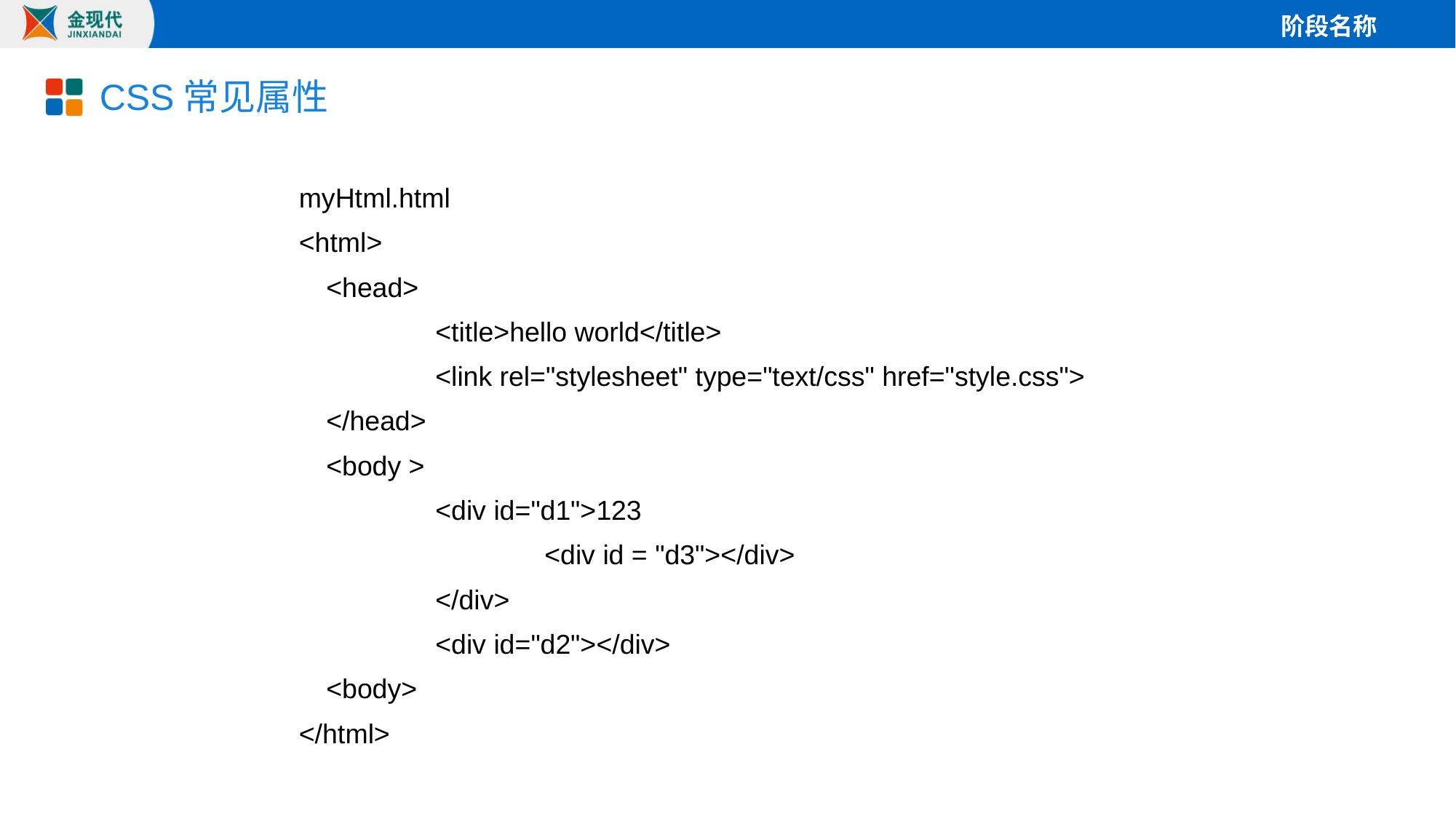

# CSS常见属性
myHtml.html
<html>
	<head>
		<title>hello world</title>
		<link rel="stylesheet" type="text/css" href="style.css">
	</head>
	<body >
		<div id="d1">123
			<div id = "d3"></div>
		</div>
		<div id="d2"></div>
	<body>
</html>